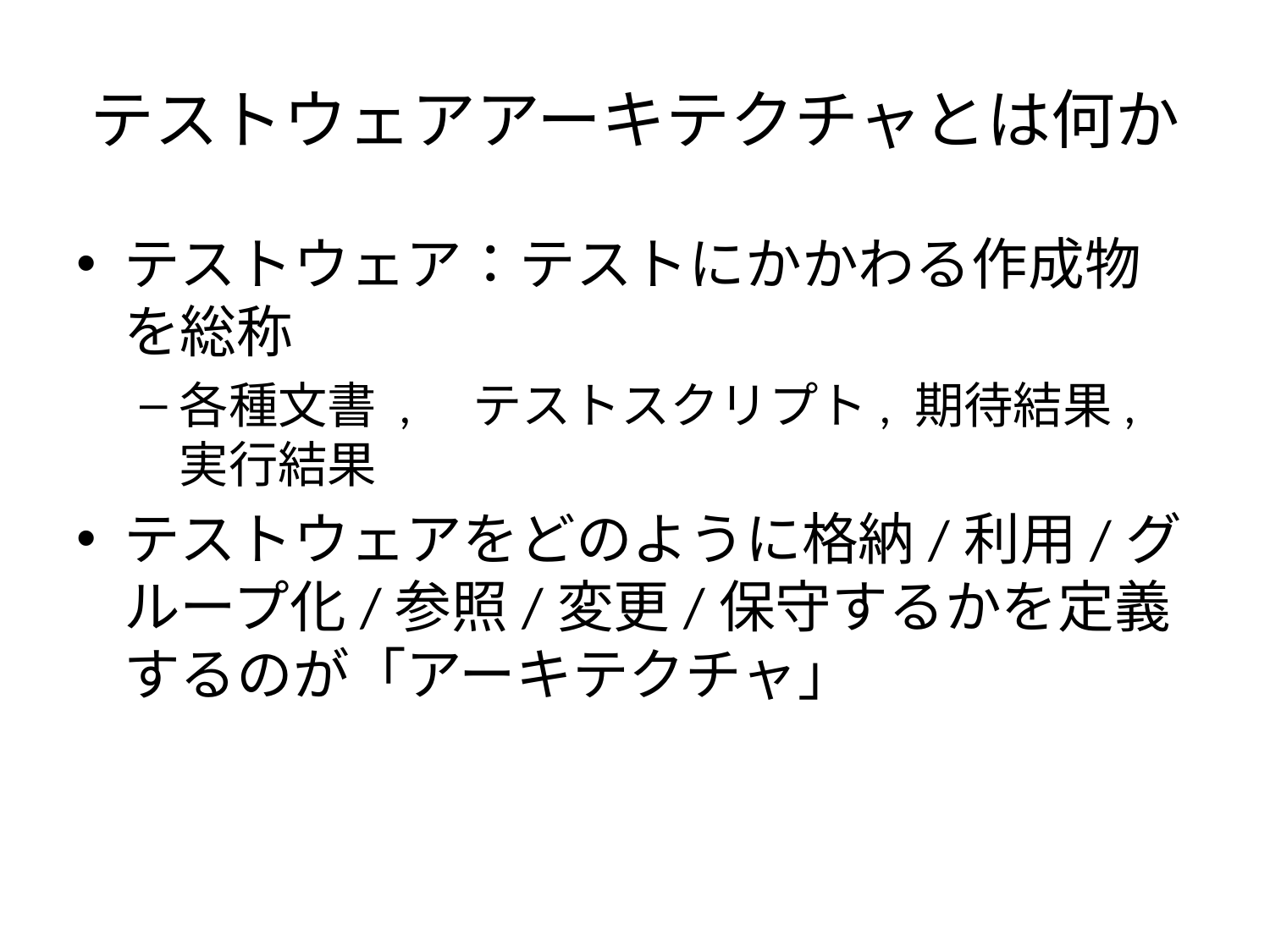

# テストウェアアーキテクチャとは何か
テストウェア：テストにかかわる作成物を総称
各種文書 ,　テストスクリプト, 期待結果, 実行結果
テストウェアをどのように格納/利用/グループ化/参照/変更/保守するかを定義するのが「アーキテクチャ」